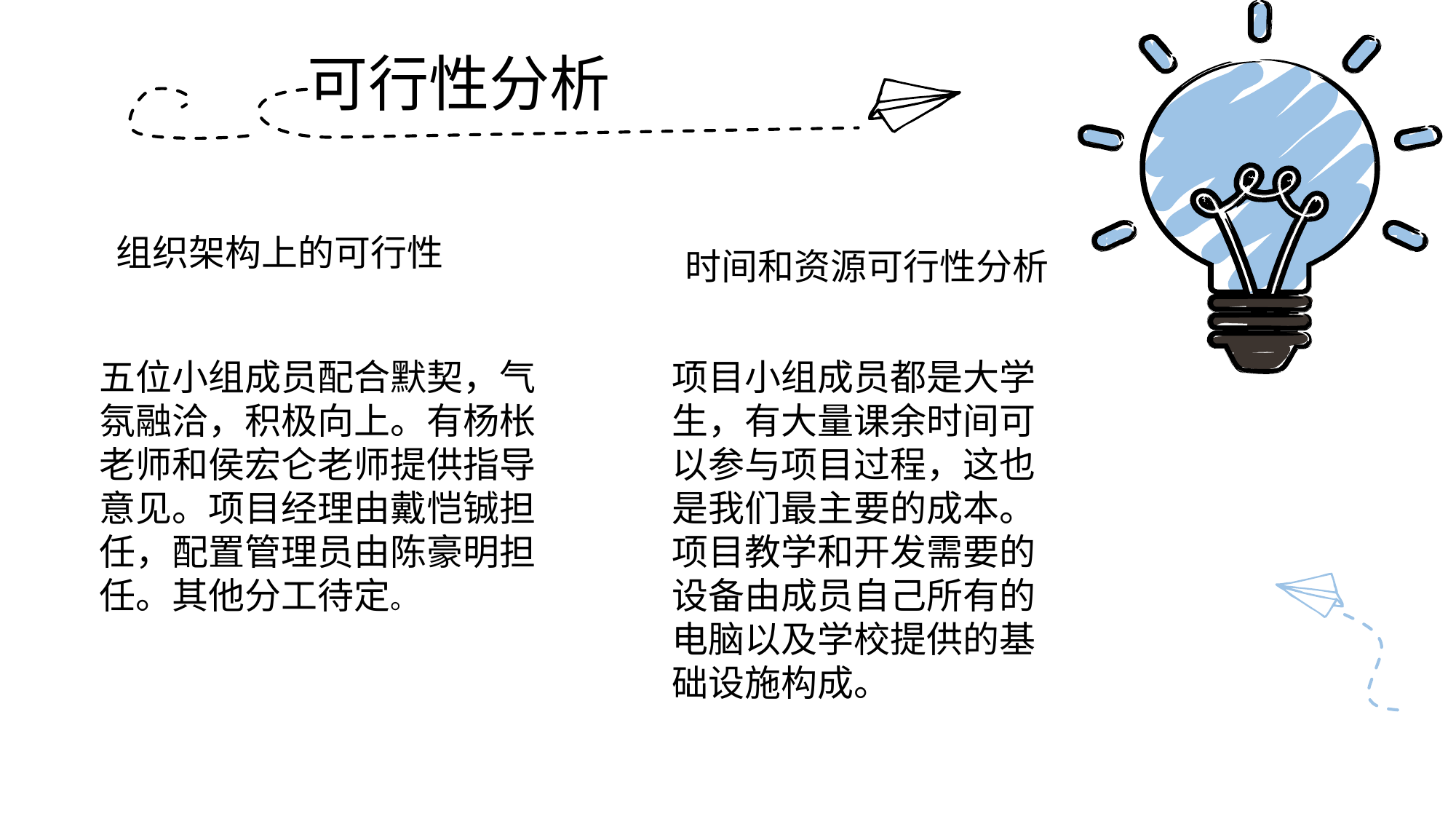

可行性分析

 组织架构上的可行性
时间和资源可行性分析
五位小组成员配合默契，气氛融洽，积极向上。有杨枨老师和侯宏仑老师提供指导意见。项目经理由戴恺铖担任，配置管理员由陈豪明担任。其他分工待定。

项目小组成员都是大学生，有大量课余时间可以参与项目过程，这也是我们最主要的成本。项目教学和开发需要的设备由成员自己所有的电脑以及学校提供的基础设施构成。